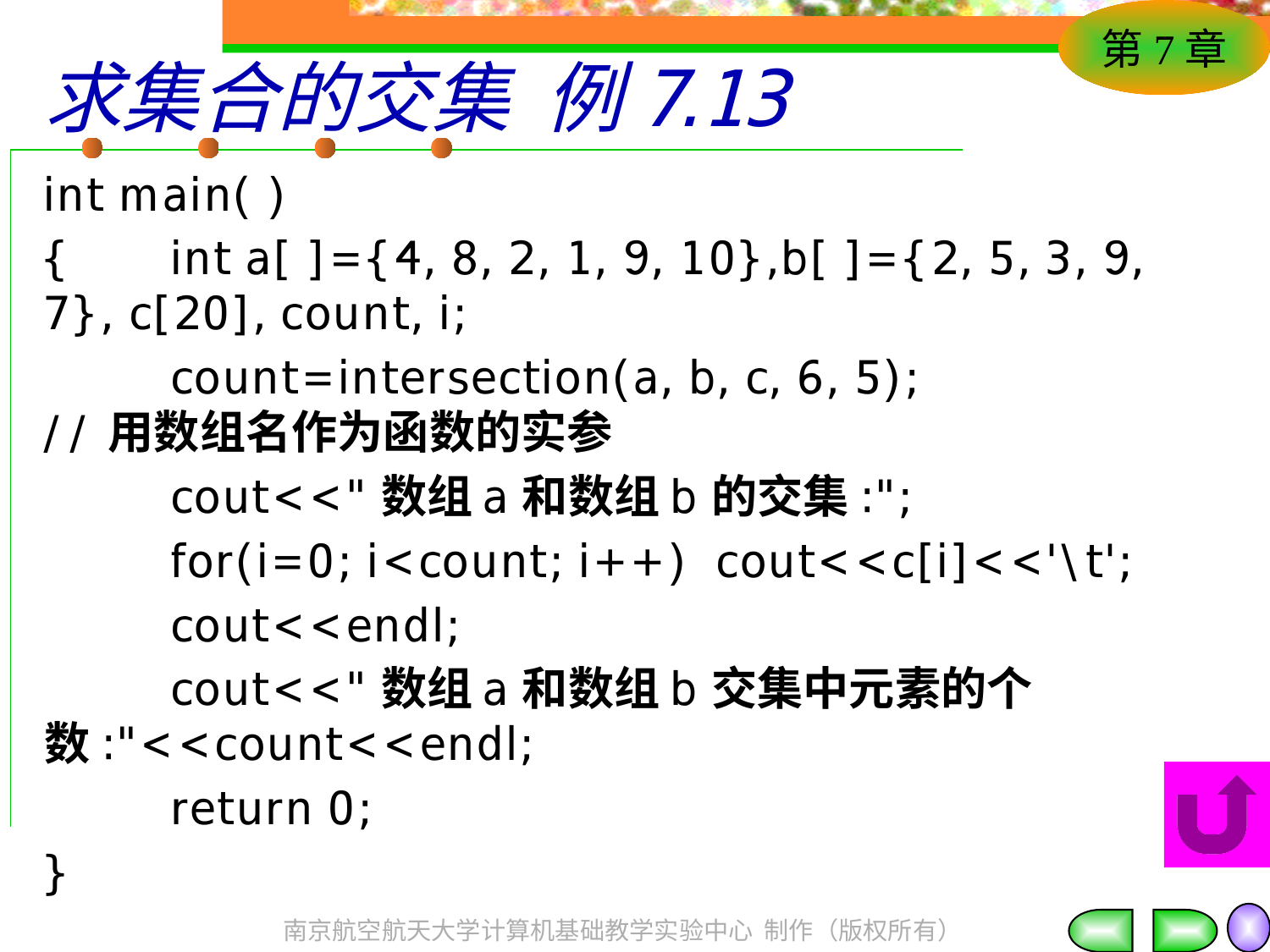

# 求集合的交集  例7.13
int main( )
{	int a[ ]={4, 8, 2, 1, 9, 10},b[ ]={2, 5, 3, 9, 7}, c[20], count, i;
	count=intersection(a, b, c, 6, 5);     		//用数组名作为函数的实参
	cout<<"数组a和数组b的交集:";
	for(i=0; i<count; i++)  cout<<c[i]<<'\t';
	cout<<endl;
	cout<<"数组a和数组b交集中元素的个数:"<<count<<endl;
	return 0;
}